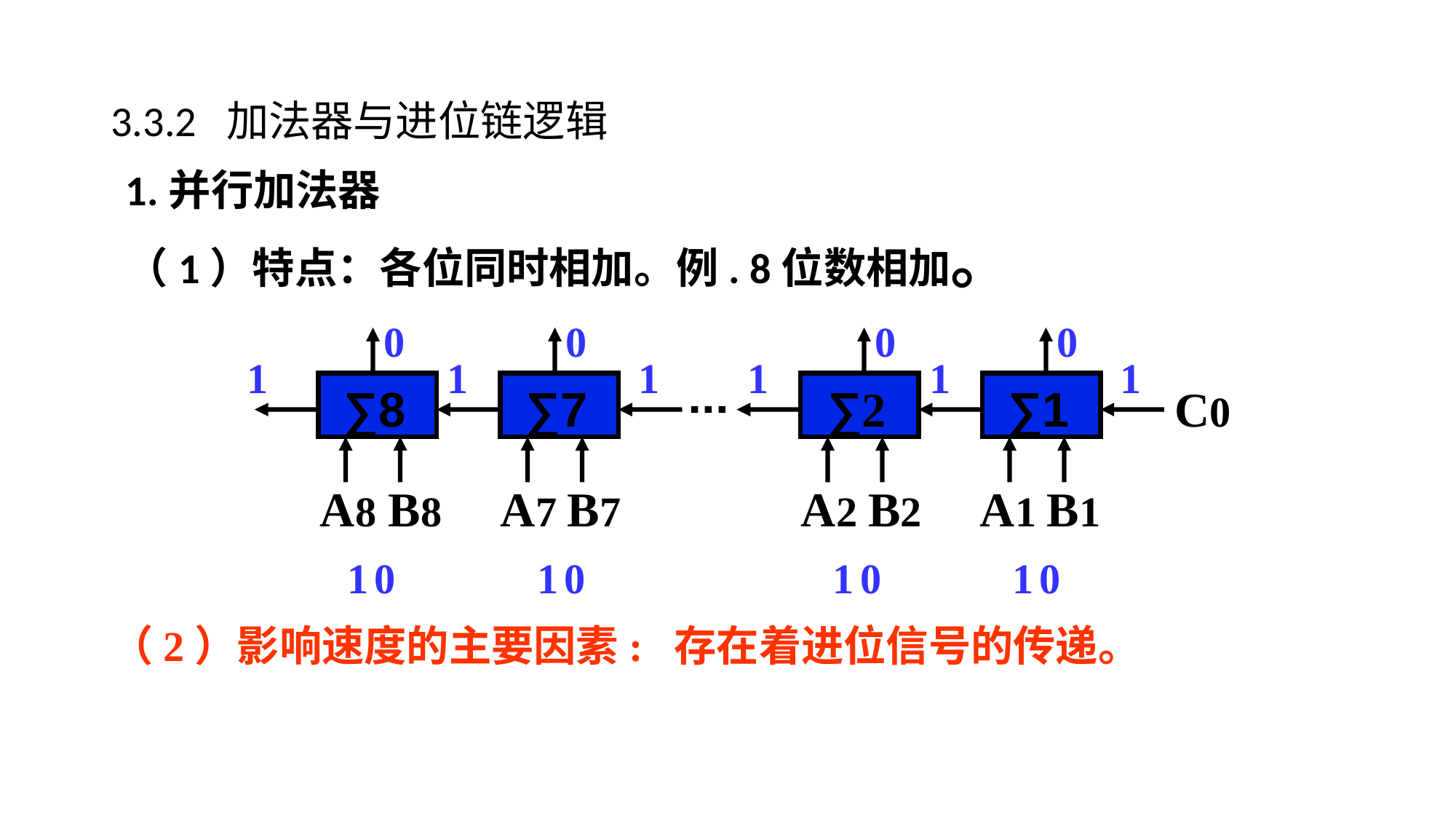

# 3.3.2  加法器与进位链逻辑
1.并行加法器
（1）特点：各位同时相加。例. 8位数相加。
0
0
0
0

∑8

∑7

∑2

∑1
C0

A8 B8     A7 B7               A2 B2     A1 B1
1
1
1
1
1
1
1                1                          1               1
0                0                          0               0
（2）影响速度的主要因素:  存在着进位信号的传递。